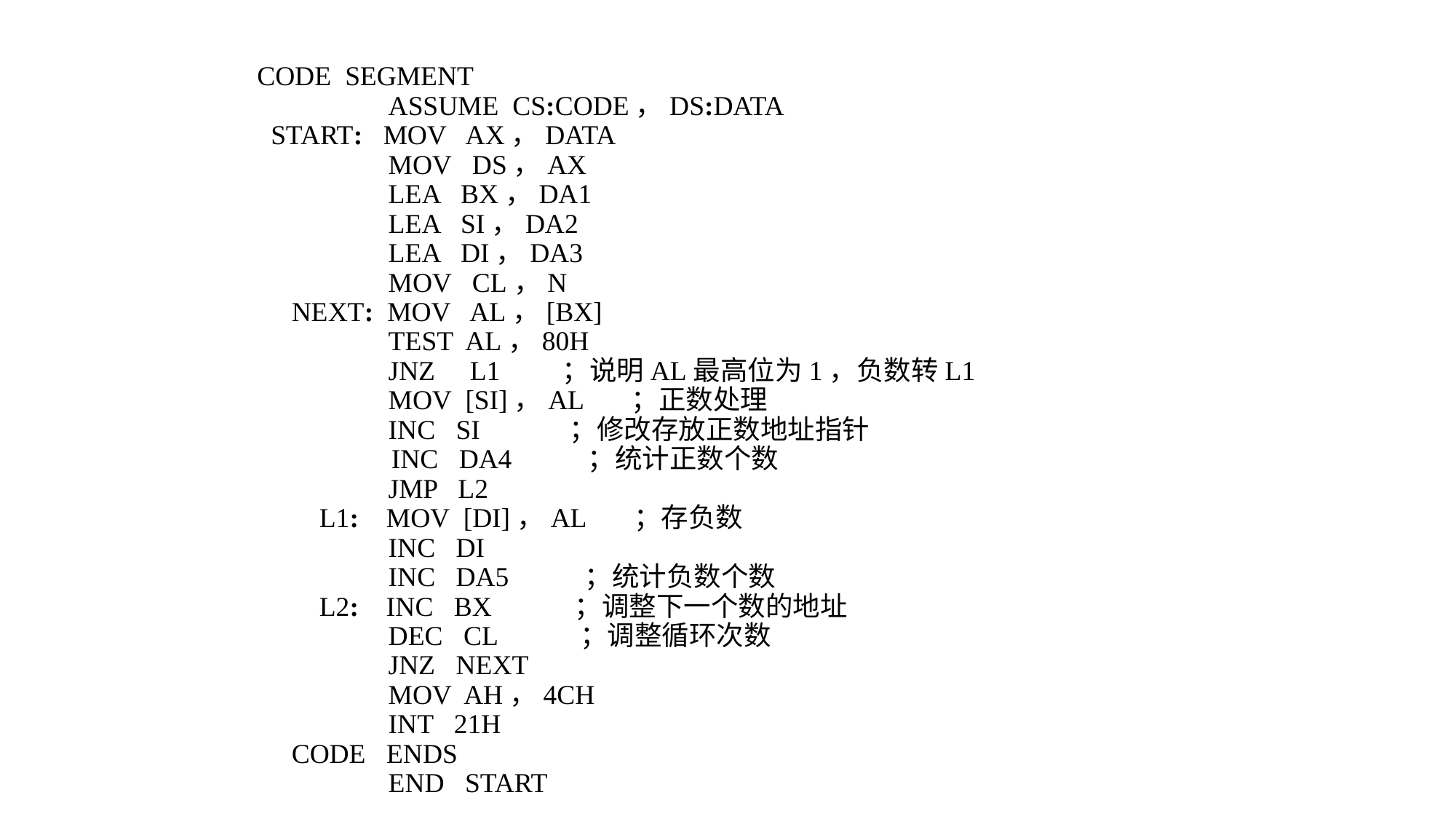

CODE  SEGMENT
                   ASSUME  CS:CODE，DS:DATA
  START:   MOV   AX，DATA
                   MOV   DS，AX
                   LEA   BX，DA1
                   LEA   SI，DA2
                   LEA   DI，DA3
                   MOV   CL，N
     NEXT:  MOV   AL，[BX]
                   TEST  AL，80H
                   JNZ     L1        ；说明AL最高位为1，负数转L1
                   MOV  [SI]，AL      ；正数处理
                   INC   SI            ；修改存放正数地址指针
　　　　   INC   DA4          ；统计正数个数
                   JMP   L2
         L1:    MOV  [DI]，AL      ；存负数
                   INC   DI
                   INC   DA5          ；统计负数个数
         L2:    INC   BX           ；调整下一个数的地址
                   DEC   CL           ；调整循环次数
                   JNZ   NEXT
                   MOV  AH，4CH
                   INT   21H
     CODE   ENDS
                   END   START